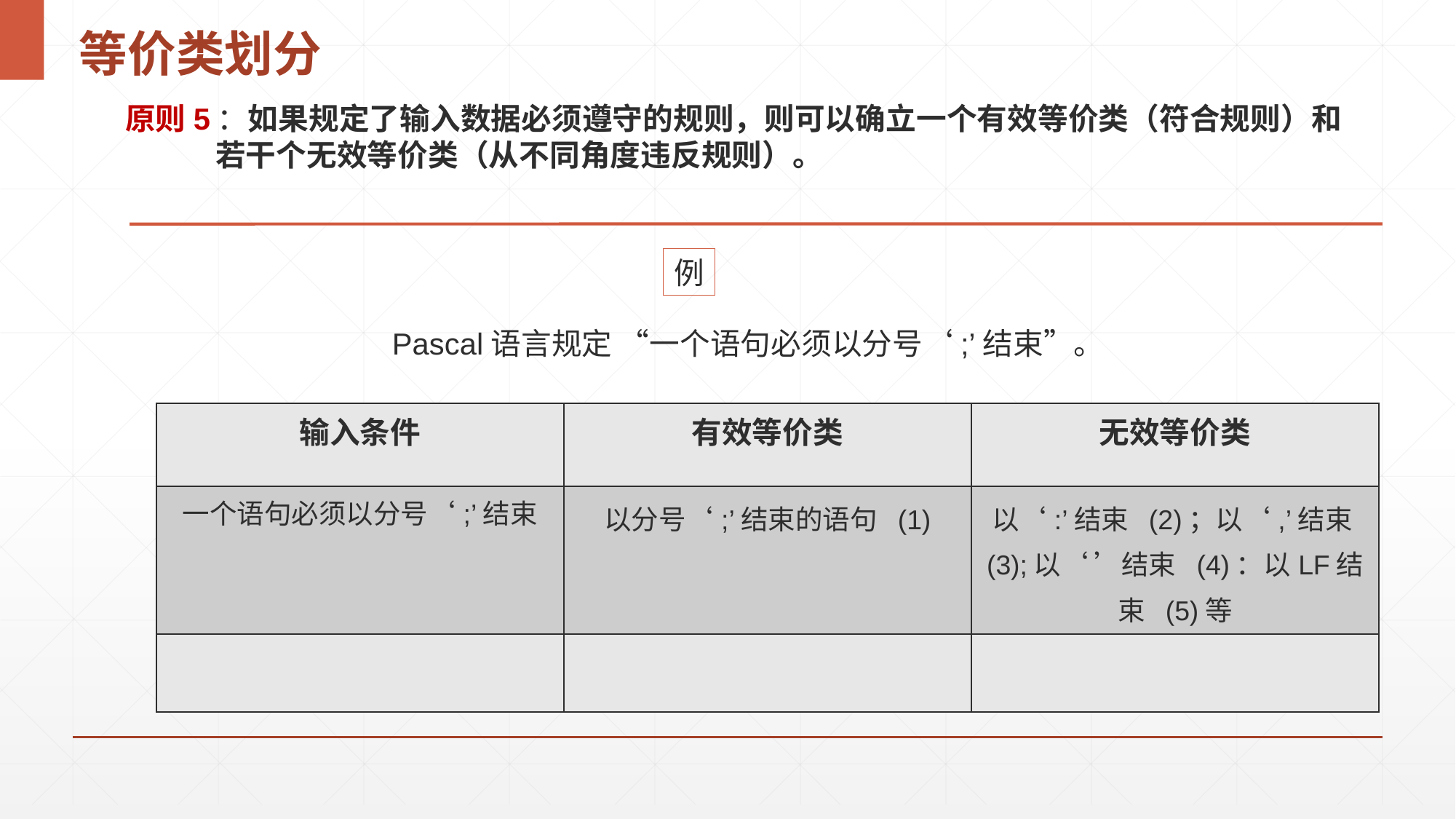

# 等价类划分
原则5：如果规定了输入数据必须遵守的规则，则可以确立一个有效等价类（符合规则）和
            若干个无效等价类（从不同角度违反规则）。
例
Pascal语言规定 “一个语句必须以分号‘;’结束”。
| 输入条件 | 有效等价类 | 无效等价类 |
| --- | --- | --- |
| 一个语句必须以分号‘;’结束 | 以分号‘;’结束的语句 (1) | 以‘:’结束 (2)；以‘,’结束 (3);以‘ ’结束 (4)：以LF结束 (5)等 |
|  |  |  |